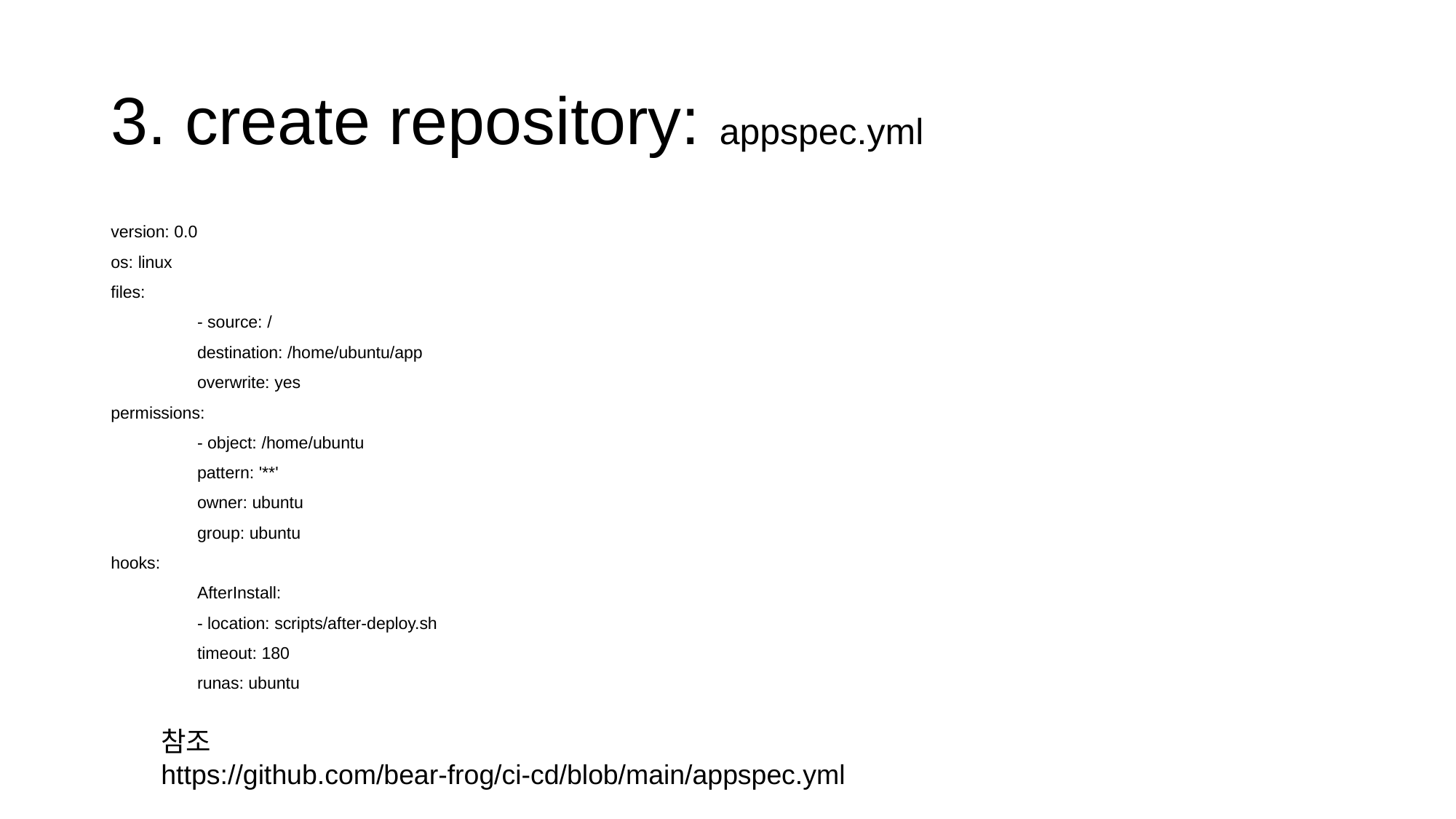

# 3. create repository: appspec.yml
version: 0.0
os: linux
files:
	- source: /
	destination: /home/ubuntu/app
	overwrite: yes
permissions:
	- object: /home/ubuntu
	pattern: '**'
	owner: ubuntu
	group: ubuntu
hooks:
	AfterInstall:
		- location: scripts/after-deploy.sh
		timeout: 180
		runas: ubuntu
참조
https://github.com/bear-frog/ci-cd/blob/main/appspec.yml